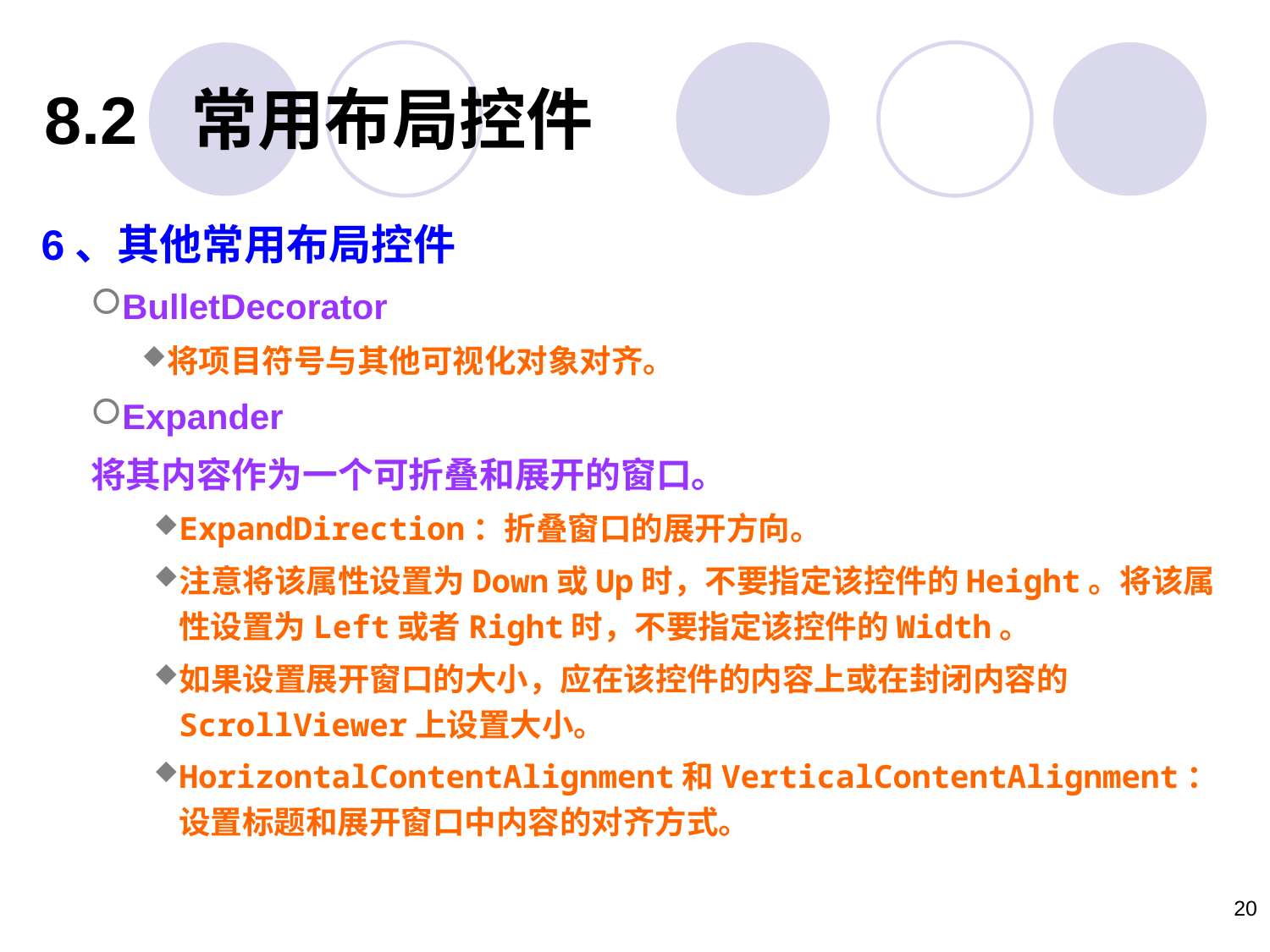

8.2  常用布局控件
6、其他常用布局控件
BulletDecorator
将项目符号与其他可视化对象对齐。
Expander
将其内容作为一个可折叠和展开的窗口。
ExpandDirection：折叠窗口的展开方向。
注意将该属性设置为Down或Up时，不要指定该控件的Height。将该属性设置为Left或者Right时，不要指定该控件的Width。
如果设置展开窗口的大小，应在该控件的内容上或在封闭内容的ScrollViewer上设置大小。
HorizontalContentAlignment和VerticalContentAlignment：设置标题和展开窗口中内容的对齐方式。
20